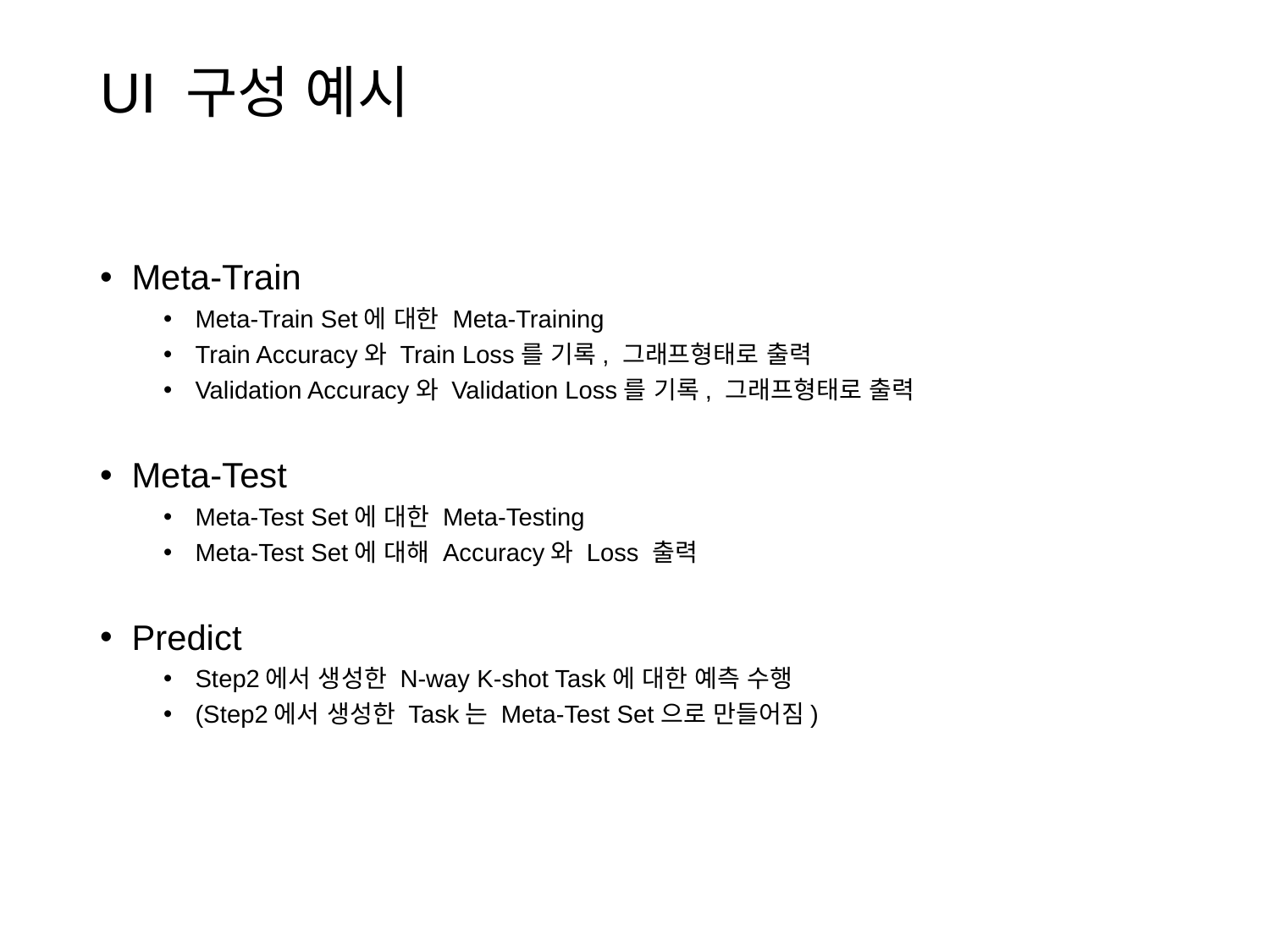

# UI 구성 예시
Meta-Train
Meta-Train Set에 대한 Meta-Training
Train Accuracy와 Train Loss를 기록, 그래프형태로 출력
Validation Accuracy와 Validation Loss를 기록, 그래프형태로 출력

Meta-Test
Meta-Test Set에 대한 Meta-Testing
Meta-Test Set에 대해 Accuracy와 Loss 출력

Predict
Step2에서 생성한 N-way K-shot Task에 대한 예측 수행
(Step2에서 생성한 Task는 Meta-Test Set으로 만들어짐)